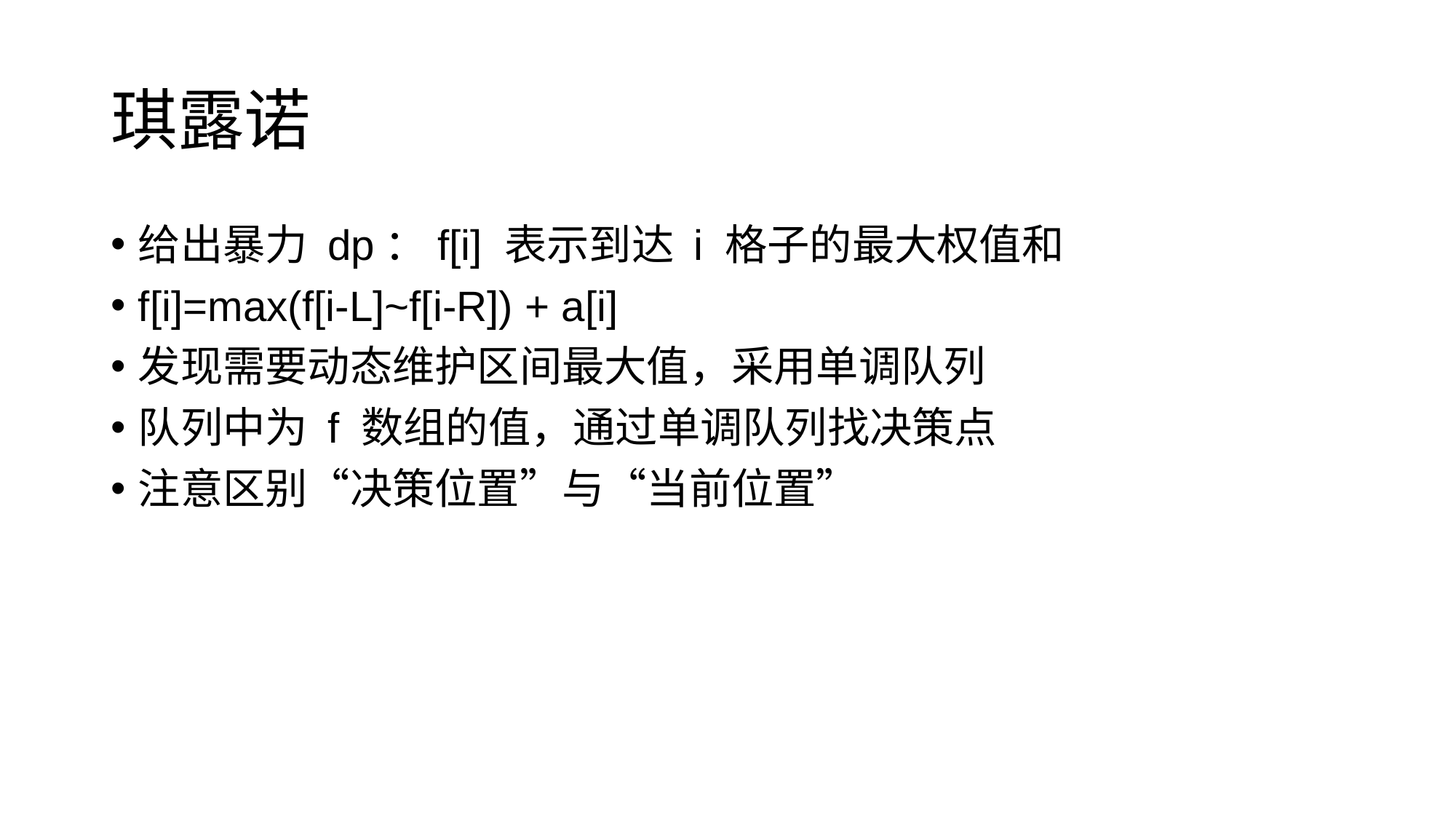

# 琪露诺
给出暴力 dp：f[i] 表示到达 i 格子的最大权值和
f[i]=max(f[i-L]~f[i-R]) + a[i]
发现需要动态维护区间最大值，采用单调队列
队列中为 f 数组的值，通过单调队列找决策点
注意区别“决策位置”与“当前位置”